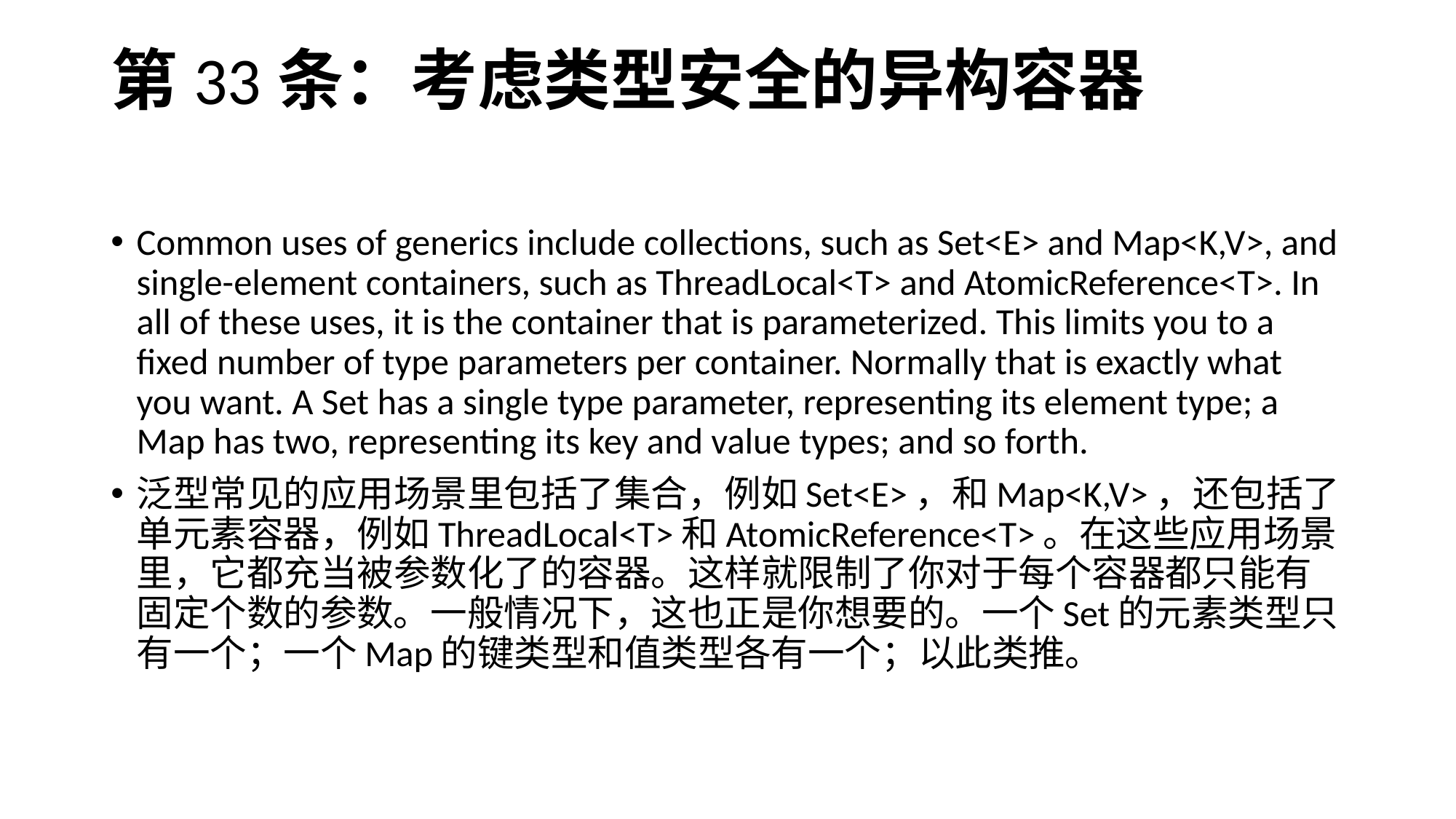

# 第33条：考虑类型安全的异构容器
Common uses of generics include collections, such as Set<E> and Map<K,V>, and single-element containers, such as ThreadLocal<T> and AtomicReference<T>. In all of these uses, it is the container that is parameterized. This limits you to a fixed number of type parameters per container. Normally that is exactly what you want. A Set has a single type parameter, representing its element type; a Map has two, representing its key and value types; and so forth.
泛型常见的应用场景里包括了集合，例如Set<E>，和Map<K,V>，还包括了单元素容器，例如ThreadLocal<T>和AtomicReference<T>。在这些应用场景里，它都充当被参数化了的容器。这样就限制了你对于每个容器都只能有固定个数的参数。一般情况下，这也正是你想要的。一个Set的元素类型只有一个；一个Map的键类型和值类型各有一个；以此类推。